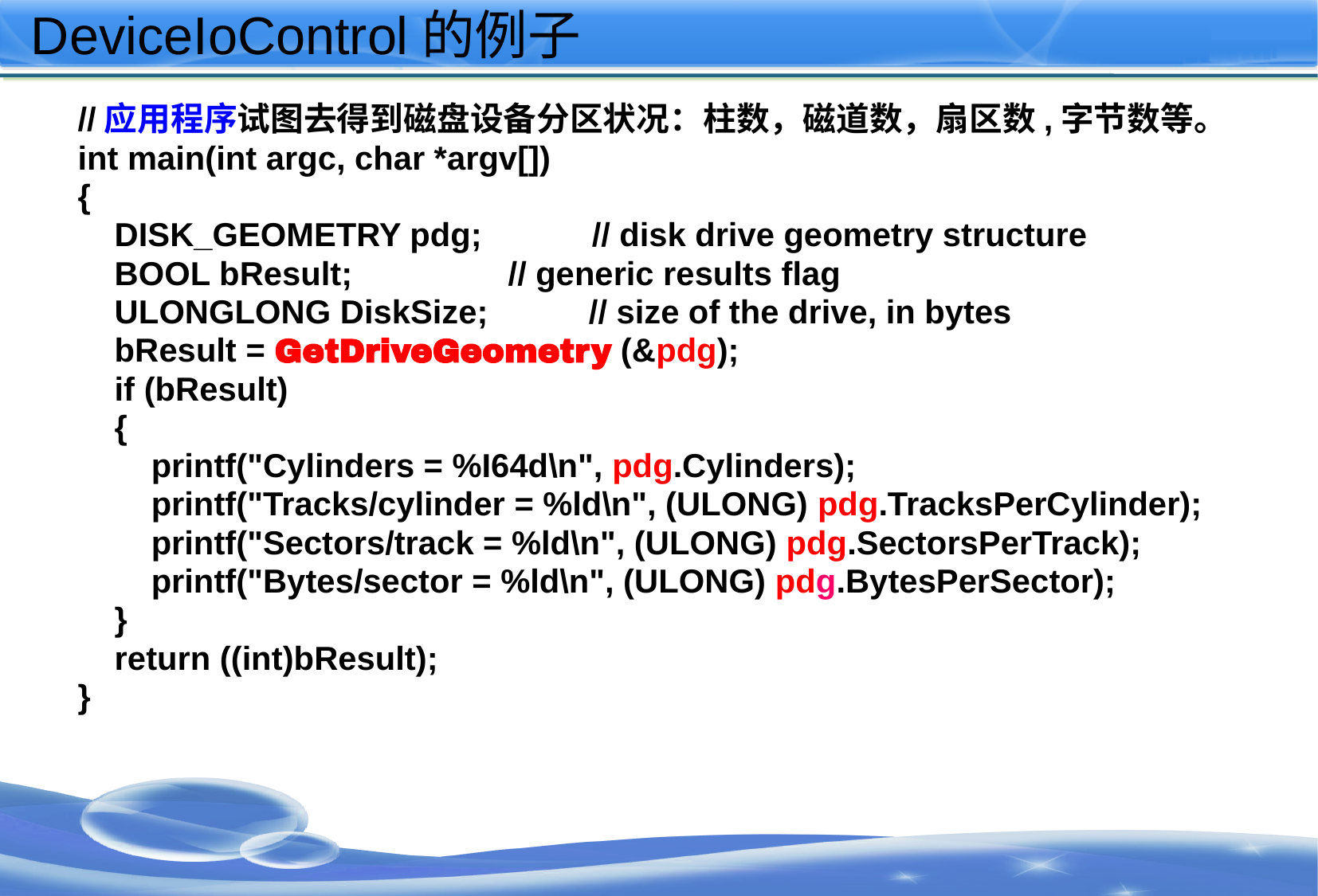

# DeviceIoControl的例子
//应用程序试图去得到磁盘设备分区状况：柱数，磁道数，扇区数,字节数等。
int main(int argc, char *argv[])
{
    DISK_GEOMETRY pdg;            // disk drive geometry structure
    BOOL bResult;                 // generic results flag
    ULONGLONG DiskSize;           // size of the drive, in bytes
    bResult = GetDriveGeometry (&pdg);
    if (bResult)
    {
        printf("Cylinders = %I64d\n", pdg.Cylinders);
        printf("Tracks/cylinder = %ld\n", (ULONG) pdg.TracksPerCylinder);
        printf("Sectors/track = %ld\n", (ULONG) pdg.SectorsPerTrack);
        printf("Bytes/sector = %ld\n", (ULONG) pdg.BytesPerSector);
    }
    return ((int)bResult);
}